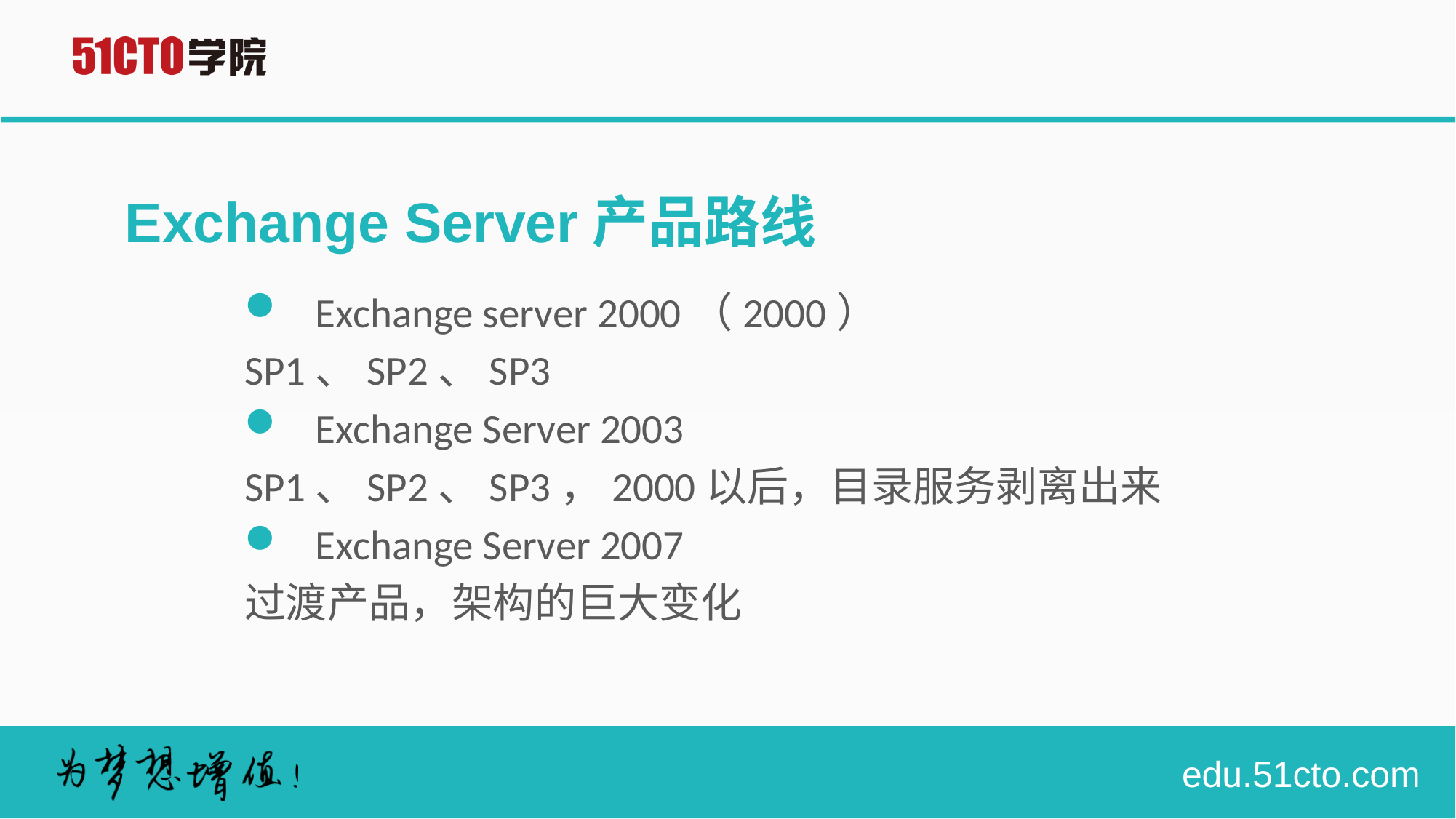

# Exchange Server产品路线
Exchange server 2000（2000）
SP1、SP2、SP3
Exchange Server 2003
SP1、SP2、SP3，2000以后，目录服务剥离出来
Exchange Server 2007
过渡产品，架构的巨大变化